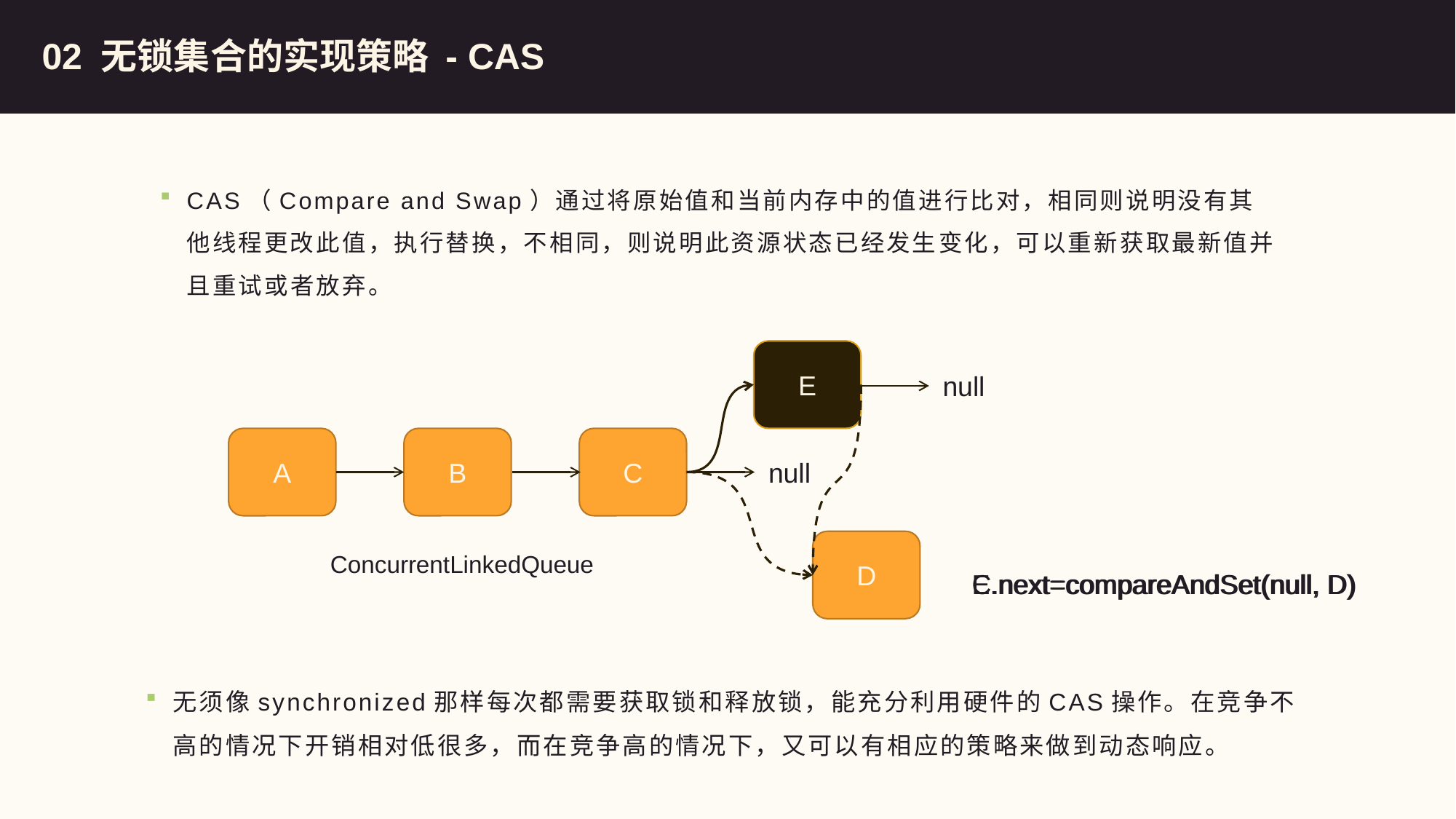

总结
02 无锁集合的实现策略 - CAS
CAS（Compare and Swap）通过将原始值和当前内存中的值进行比对，相同则说明没有其他线程更改此值，执行替换，不相同，则说明此资源状态已经发生变化，可以重新获取最新值并且重试或者放弃。

E
null
A
B
C
null
D
ConcurrentLinkedQueue
C.next=compareAndSet(null, D)
E.next=compareAndSet(null, D)
无须像synchronized那样每次都需要获取锁和释放锁，能充分利用硬件的CAS操作。在竞争不高的情况下开销相对低很多，而在竞争高的情况下，又可以有相应的策略来做到动态响应。